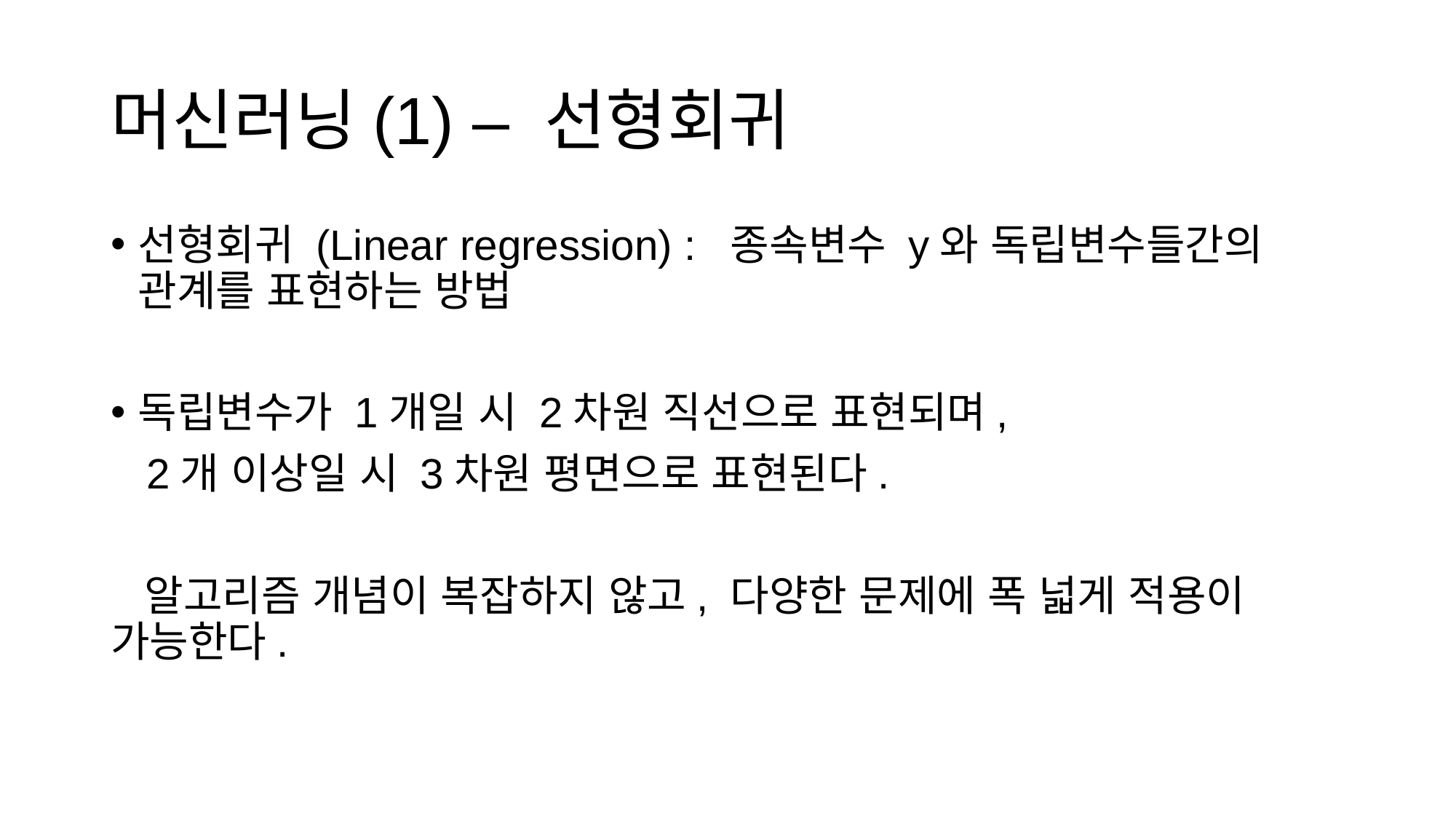

# 머신러닝(1) – 선형회귀
선형회귀 (Linear regression) :  종속변수 y와 독립변수들간의 관계를 표현하는 방법

독립변수가 1개일 시 2차원 직선으로 표현되며,
   2개 이상일 시 3차원 평면으로 표현된다.

  알고리즘 개념이 복잡하지 않고, 다양한 문제에 폭 넓게 적용이 가능한다.